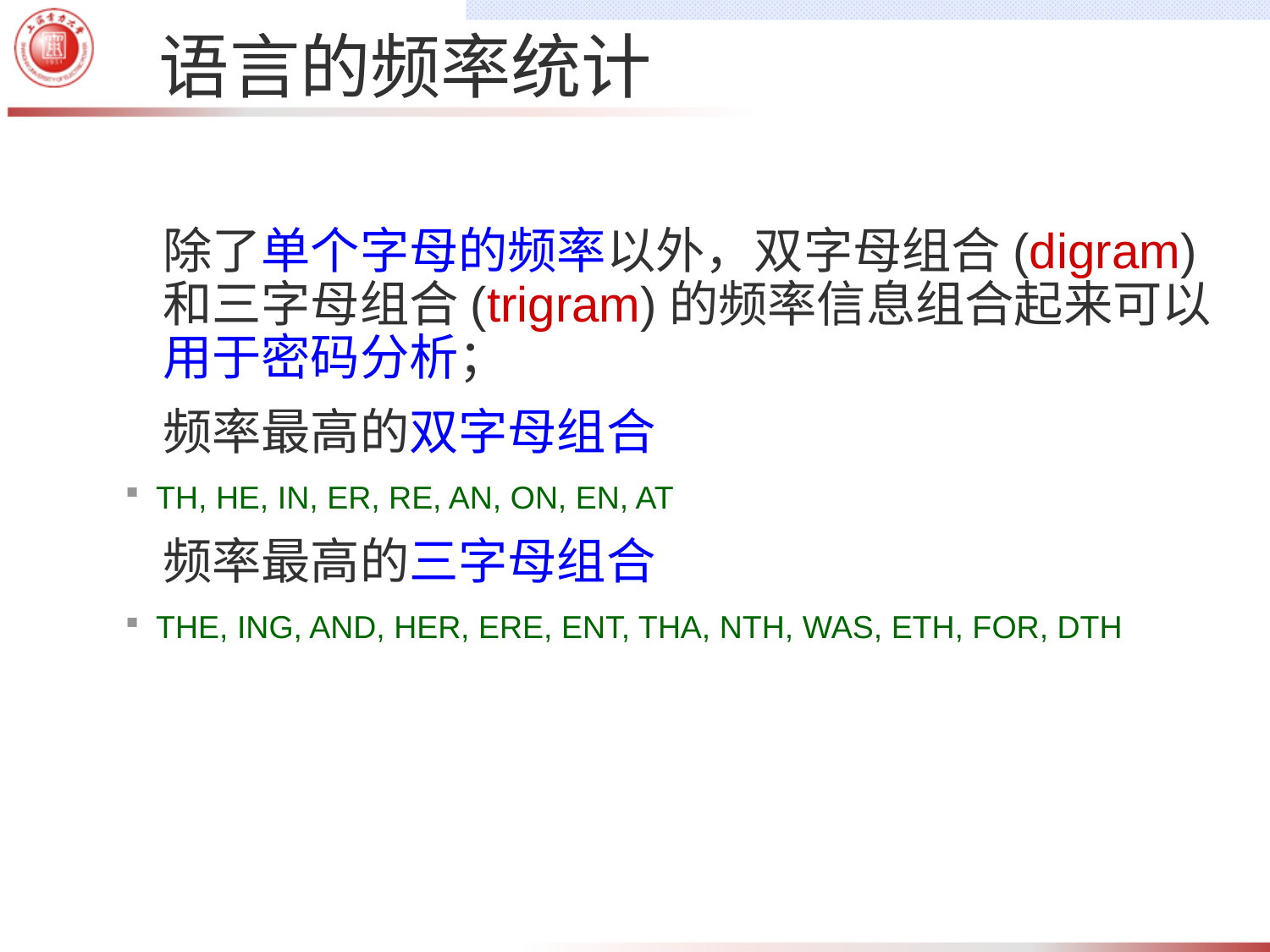

# 语言的频率统计
除了单个字母的频率以外，双字母组合(digram)和三字母组合(trigram)的频率信息组合起来可以用于密码分析；
频率最高的双字母组合
TH, HE, IN, ER, RE, AN, ON, EN, AT
频率最高的三字母组合
THE, ING, AND, HER, ERE, ENT, THA, NTH, WAS, ETH, FOR, DTH